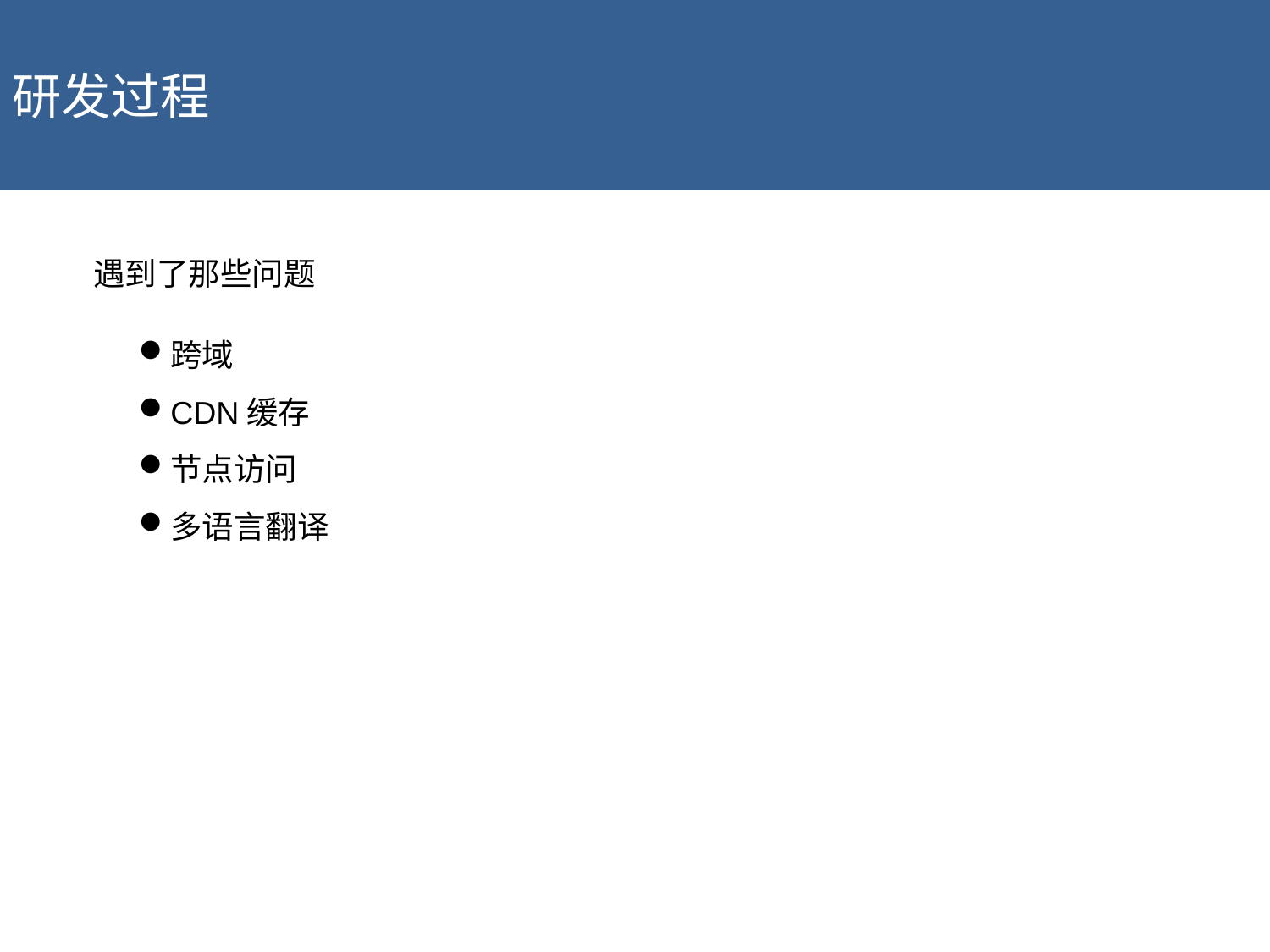

研发过程

遇到了那些问题
点击添加文本
跨域
CDN缓存
节点访问
多语言翻译
点击添加文本
点击添加文本
点击添加文本